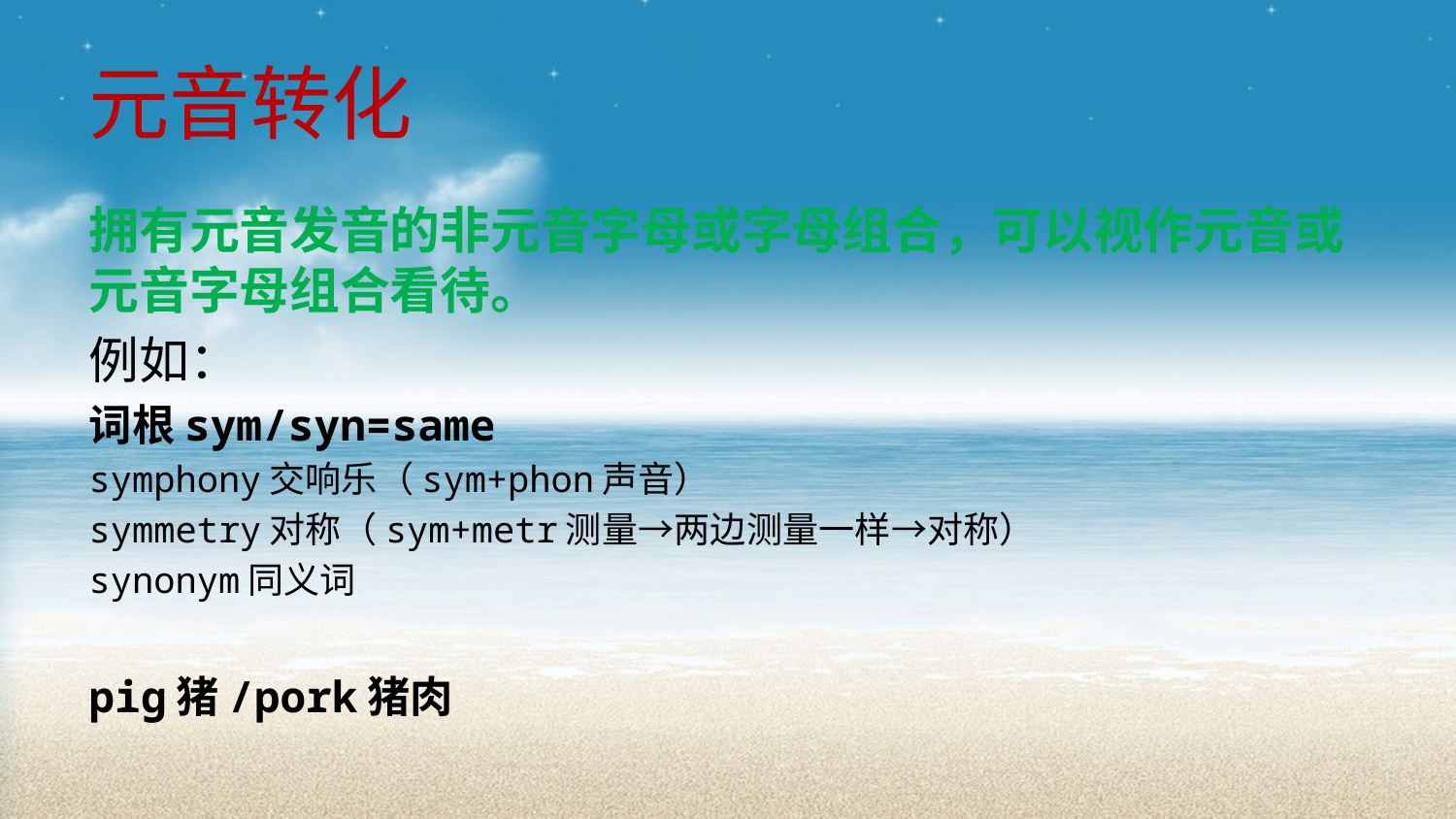

# 元音转化
拥有元音发音的非元音字母或字母组合，可以视作元音或元音字母组合看待。
例如：
词根sym/syn=same
symphony交响乐（sym+phon声音）
symmetry对称（sym+metr测量→两边测量一样→对称）
synonym同义词

pig猪/pork猪肉